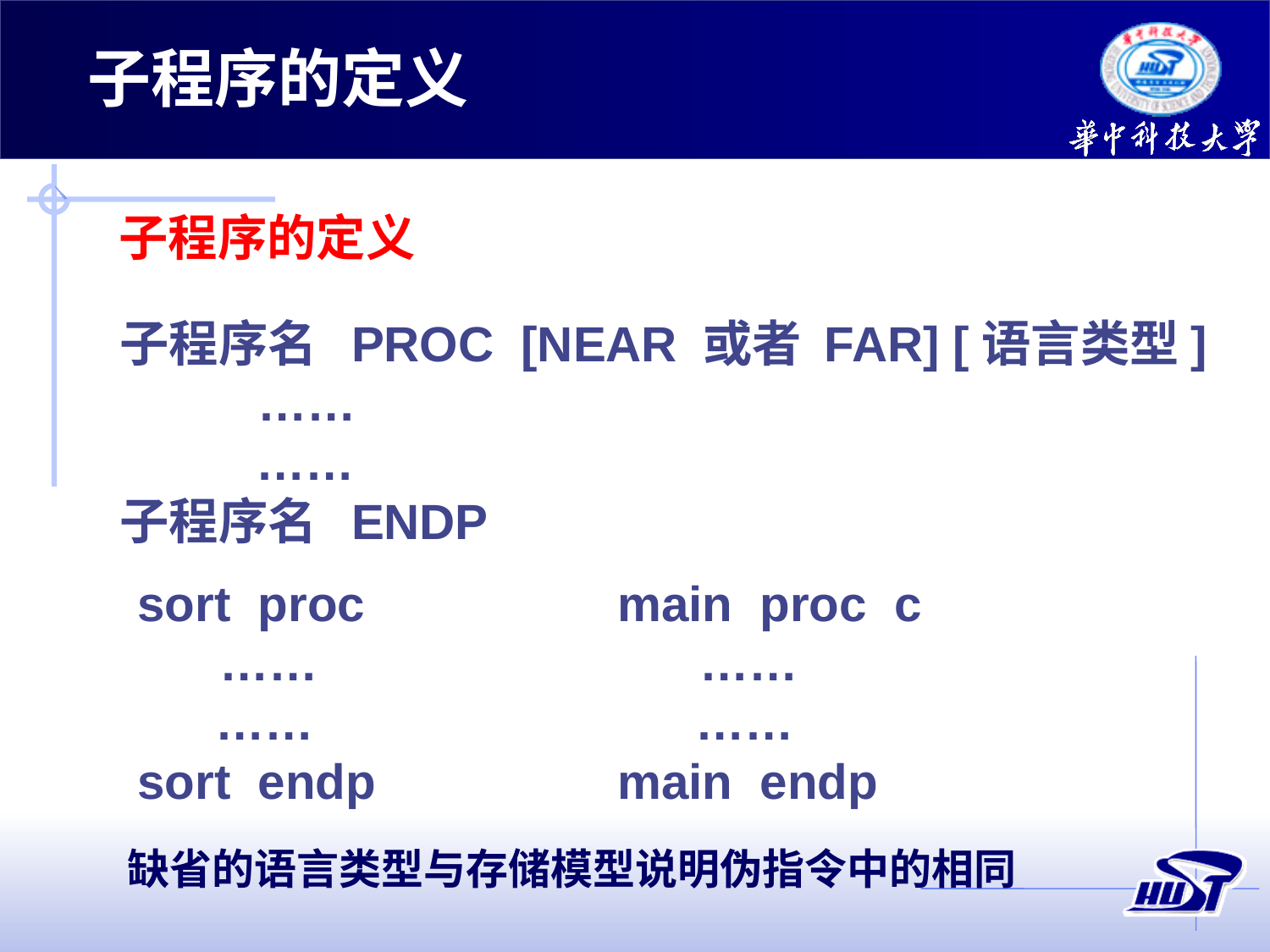

子程序的定义
子程序的定义
子程序名  PROC  [NEAR 或者 FAR] [语言类型]
          ……
              ……
子程序名  ENDP
sort  proc
      ……
        ……
sort  endp
main  proc  c
      ……
        ……
main  endp
缺省的语言类型与存储模型说明伪指令中的相同